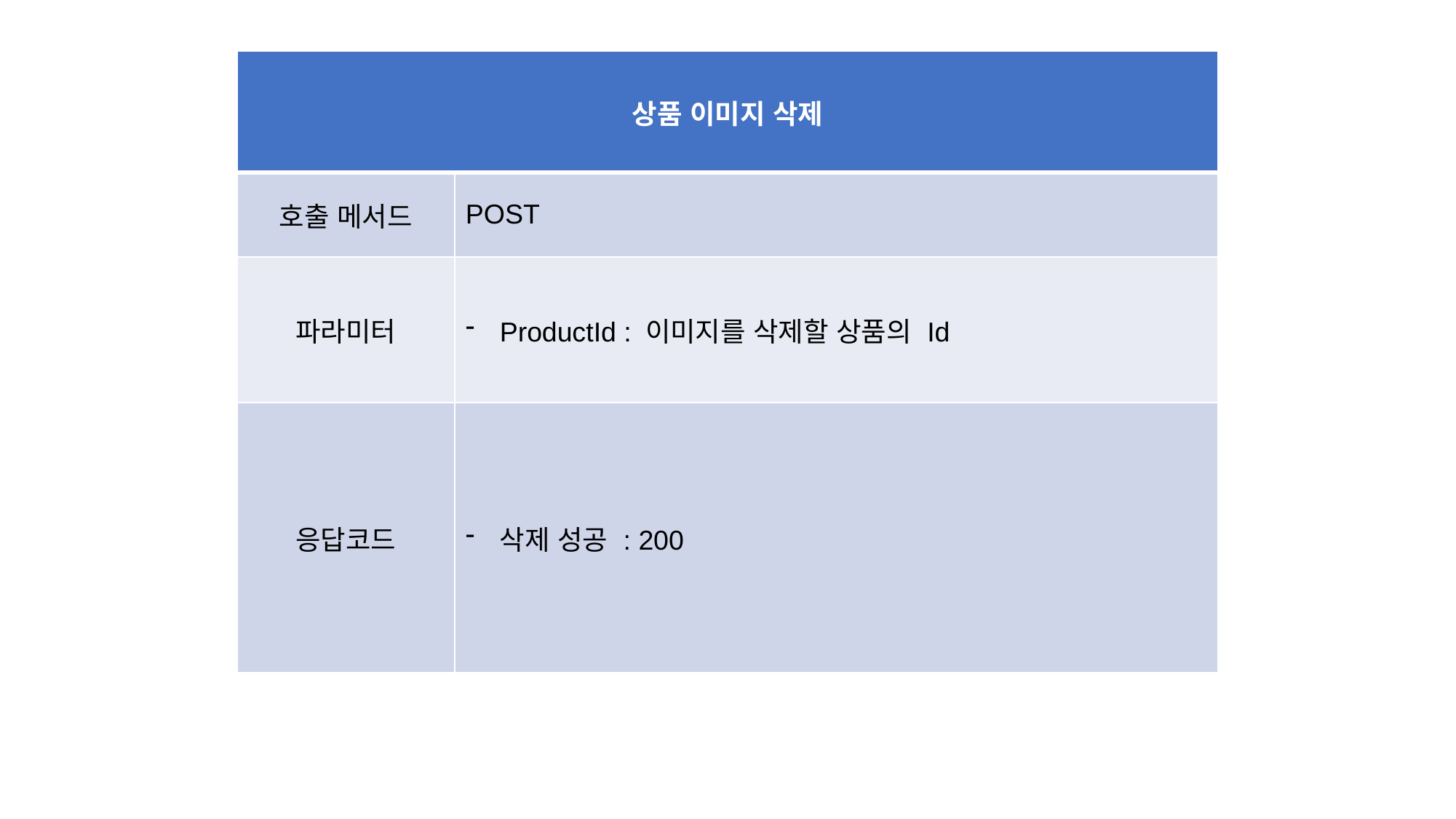

| 상품 이미지 삭제 |  |
| --- | --- |
| 호출 메서드 | POST |
| 파라미터 | ProductId : 이미지를 삭제할 상품의 Id |
| 응답코드 | 삭제 성공 : 200 |